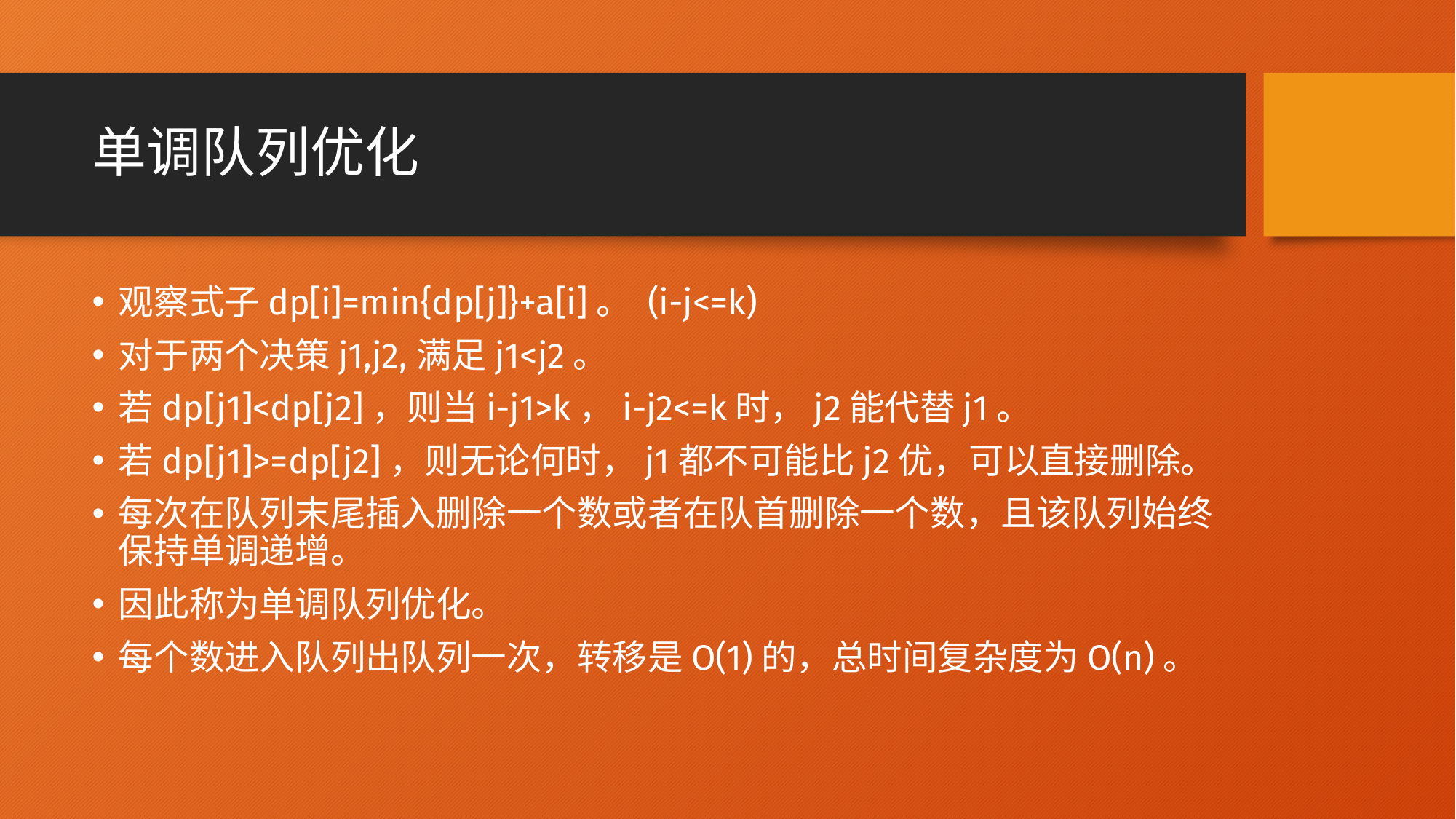

# 单调队列优化
观察式子dp[i]=min{dp[j]}+a[i]。 (i-j<=k)
对于两个决策j1,j2,满足j1<j2。
若dp[j1]<dp[j2]，则当i-j1>k，i-j2<=k时，j2能代替j1。
若dp[j1]>=dp[j2]，则无论何时，j1都不可能比j2优，可以直接删除。
每次在队列末尾插入删除一个数或者在队首删除一个数，且该队列始终保持单调递增。
因此称为单调队列优化。
每个数进入队列出队列一次，转移是O(1)的，总时间复杂度为O(n)。